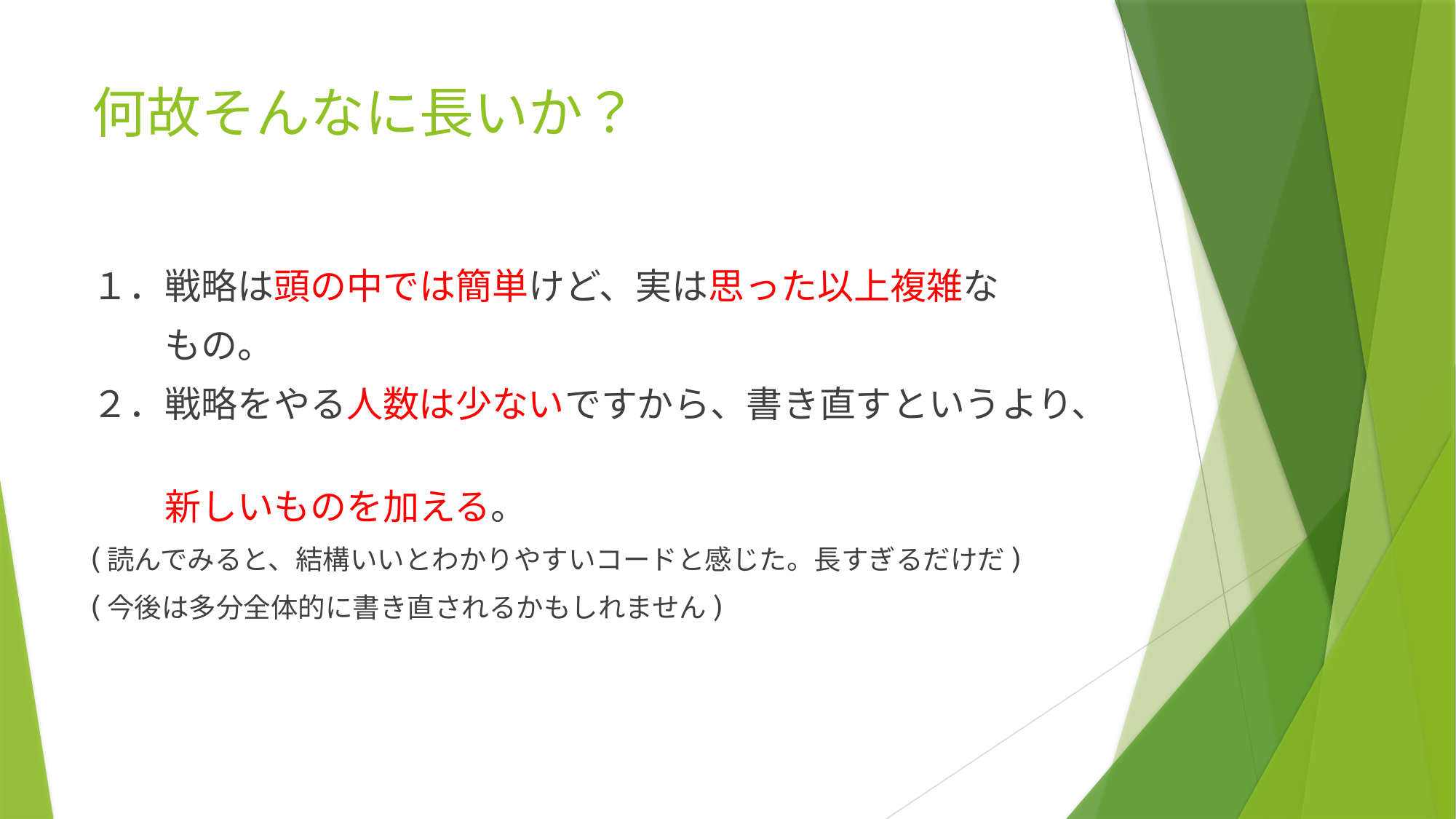

# 何故そんなに長いか？
１．戦略は頭の中では簡単けど、実は思った以上複雑な
　　もの。
２．戦略をやる人数は少ないですから、書き直すというより、
　　新しいものを加える。
(読んでみると、結構いいとわかりやすいコードと感じた。長すぎるだけだ)
(今後は多分全体的に書き直されるかもしれません)